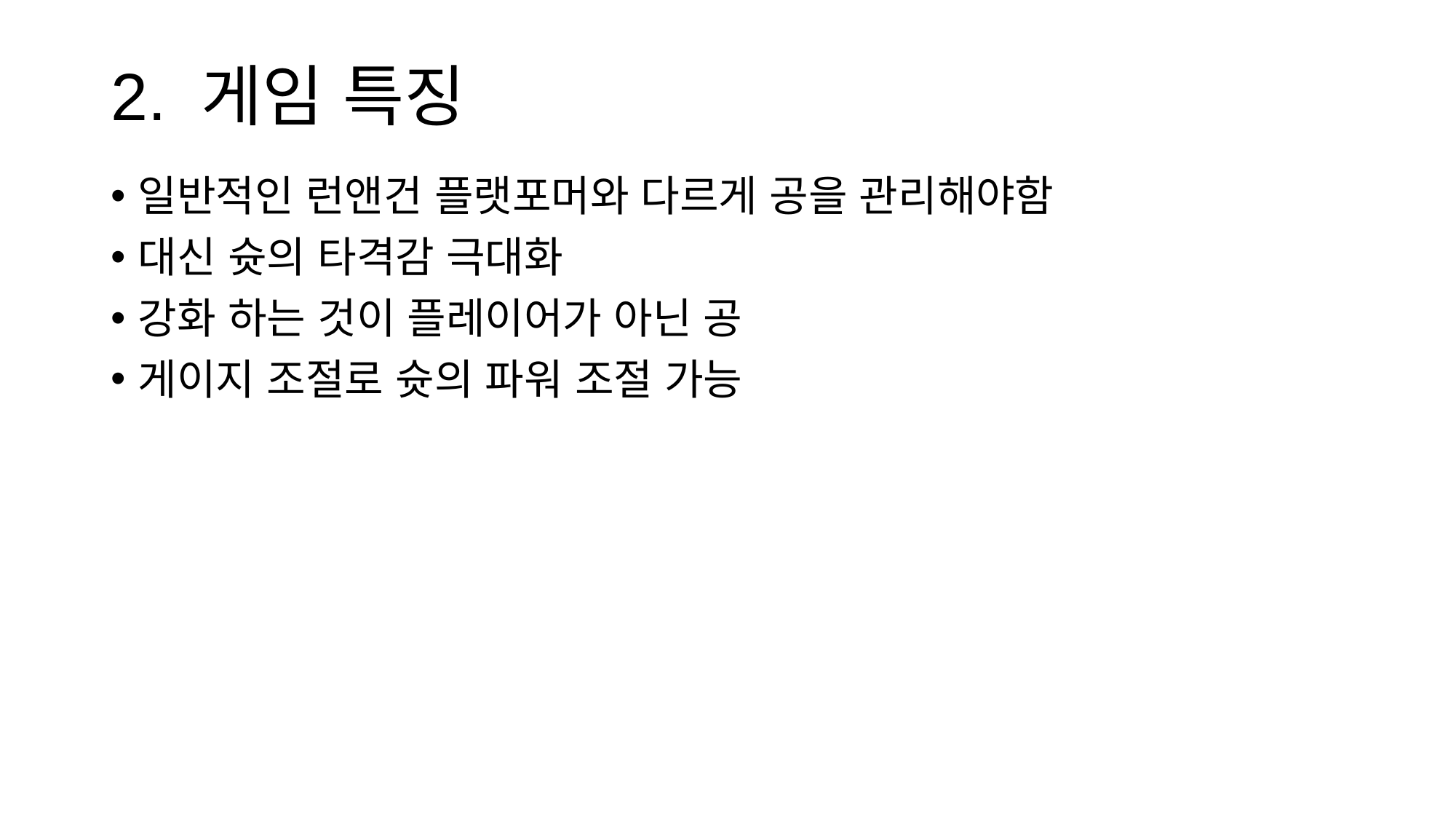

# 2. 게임 특징
일반적인 런앤건 플랫포머와 다르게 공을 관리해야함
대신 슛의 타격감 극대화
강화 하는 것이 플레이어가 아닌 공
게이지 조절로 슛의 파워 조절 가능